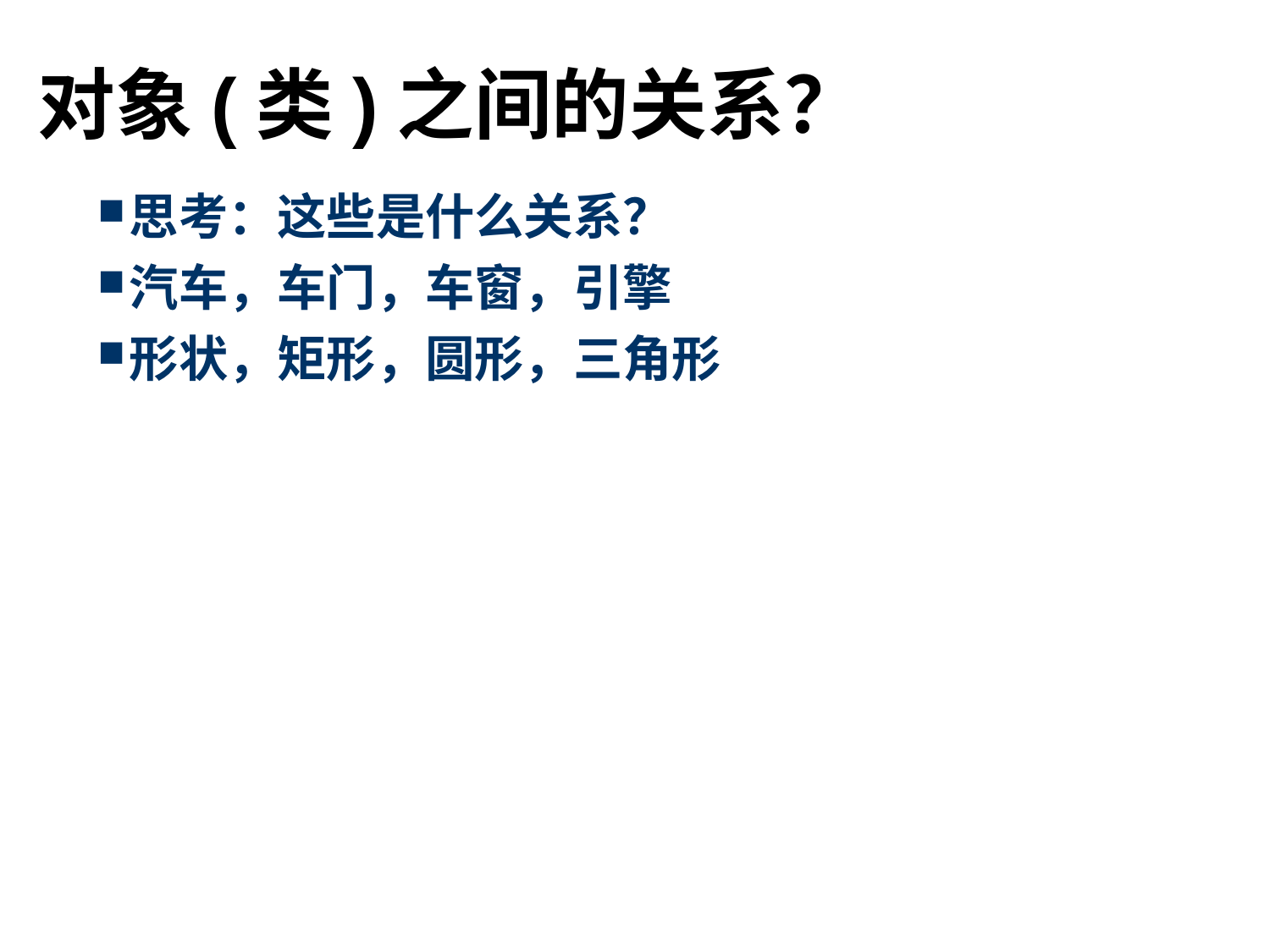

# 对象(类)之间的关系？
思考：这些是什么关系？
汽车，车门，车窗，引擎
形状，矩形，圆形，三角形